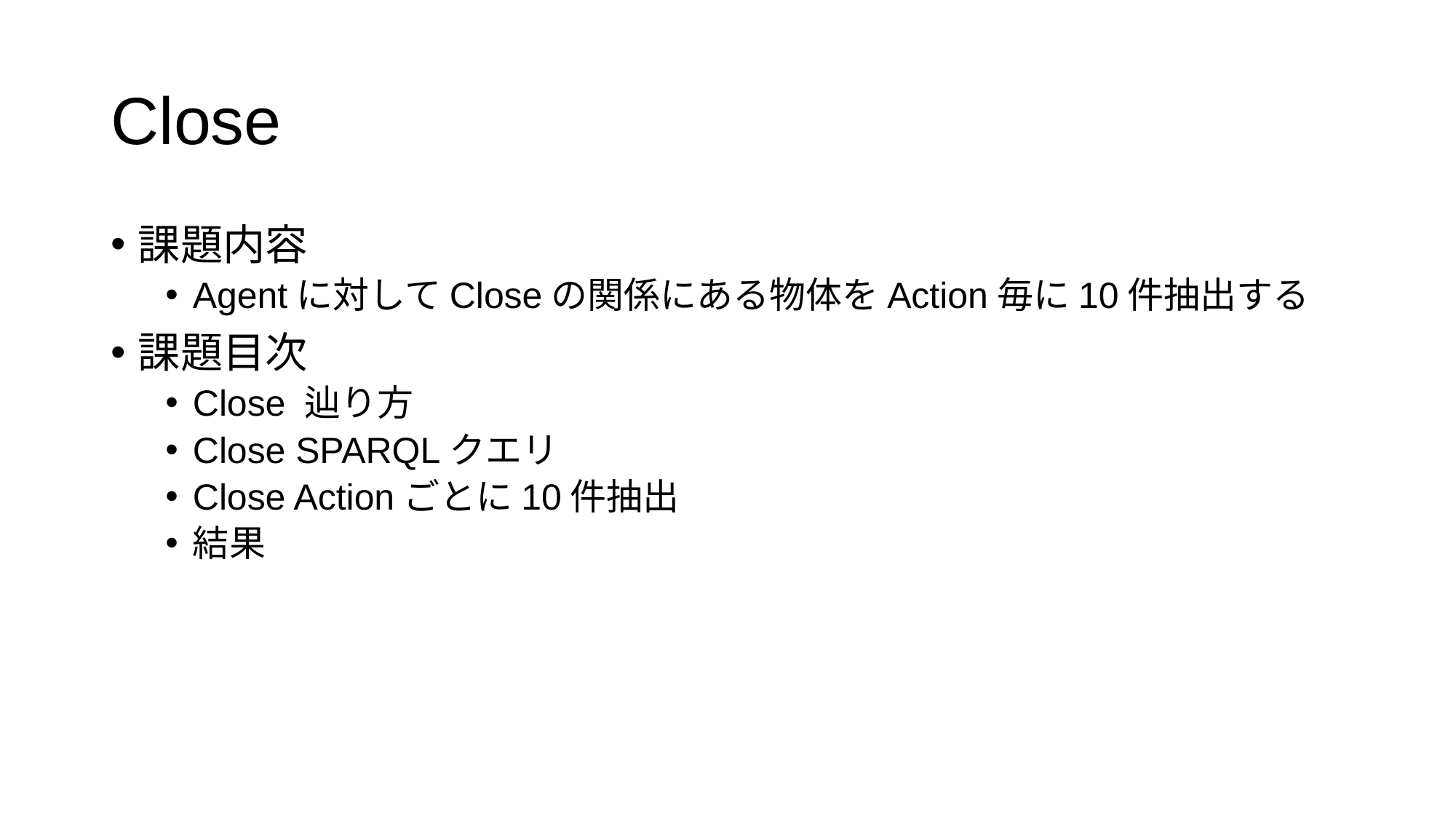

# Close
課題内容
Agentに対してCloseの関係にある物体をAction毎に10件抽出する
課題目次
Close 辿り方
Close SPARQLクエリ
Close Actionごとに10件抽出
結果